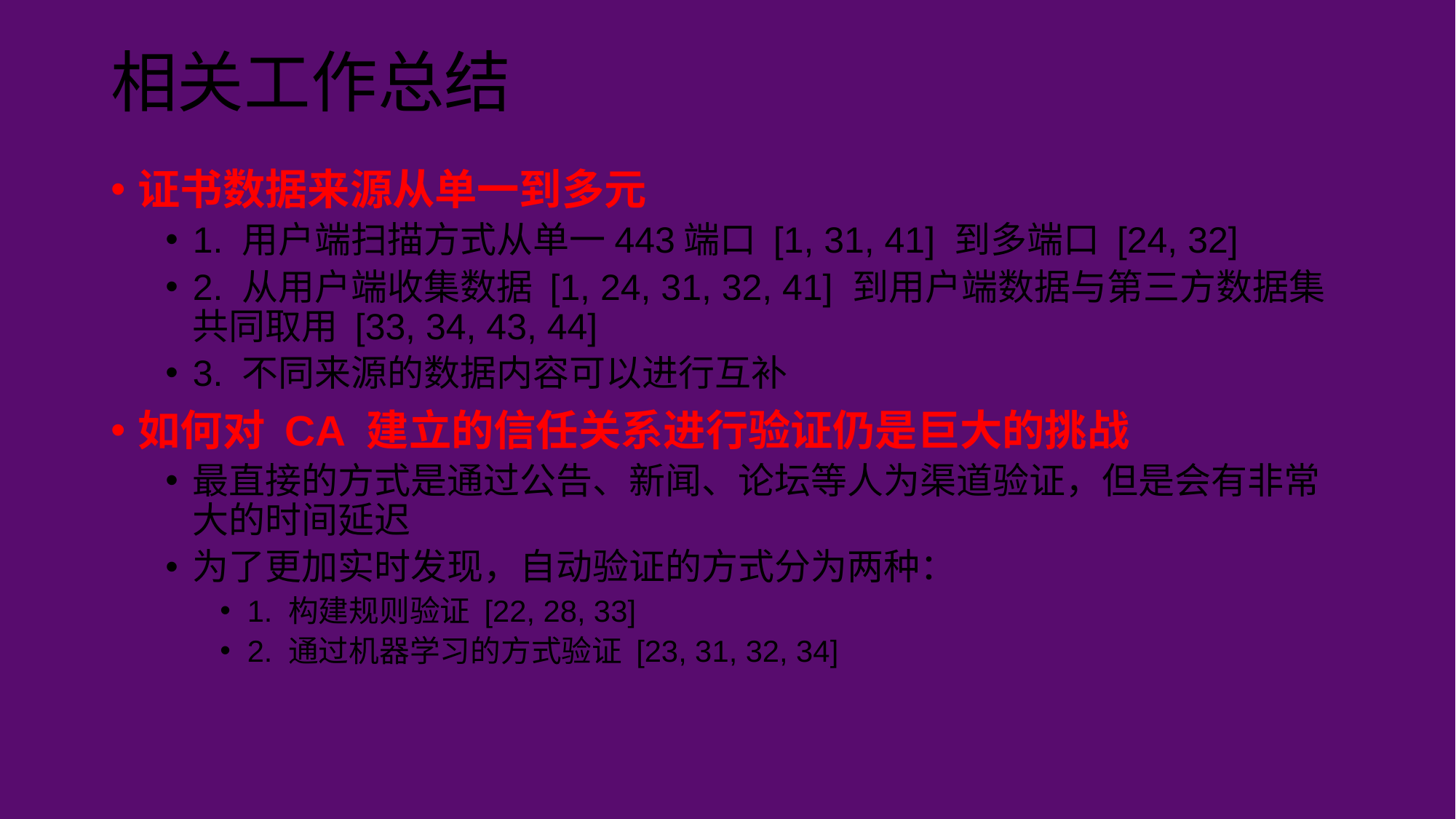

# 相关工作总结
证书数据来源从单一到多元
1. 用户端扫描方式从单一443端口 [1, 31, 41] 到多端口 [24, 32]
2. 从用户端收集数据 [1, 24, 31, 32, 41] 到用户端数据与第三方数据集共同取用 [33, 34, 43, 44]
3. 不同来源的数据内容可以进行互补
如何对 CA 建立的信任关系进行验证仍是巨大的挑战
最直接的方式是通过公告、新闻、论坛等人为渠道验证，但是会有非常大的时间延迟
为了更加实时发现，自动验证的方式分为两种：
1. 构建规则验证 [22, 28, 33]
2. 通过机器学习的方式验证 [23, 31, 32, 34]